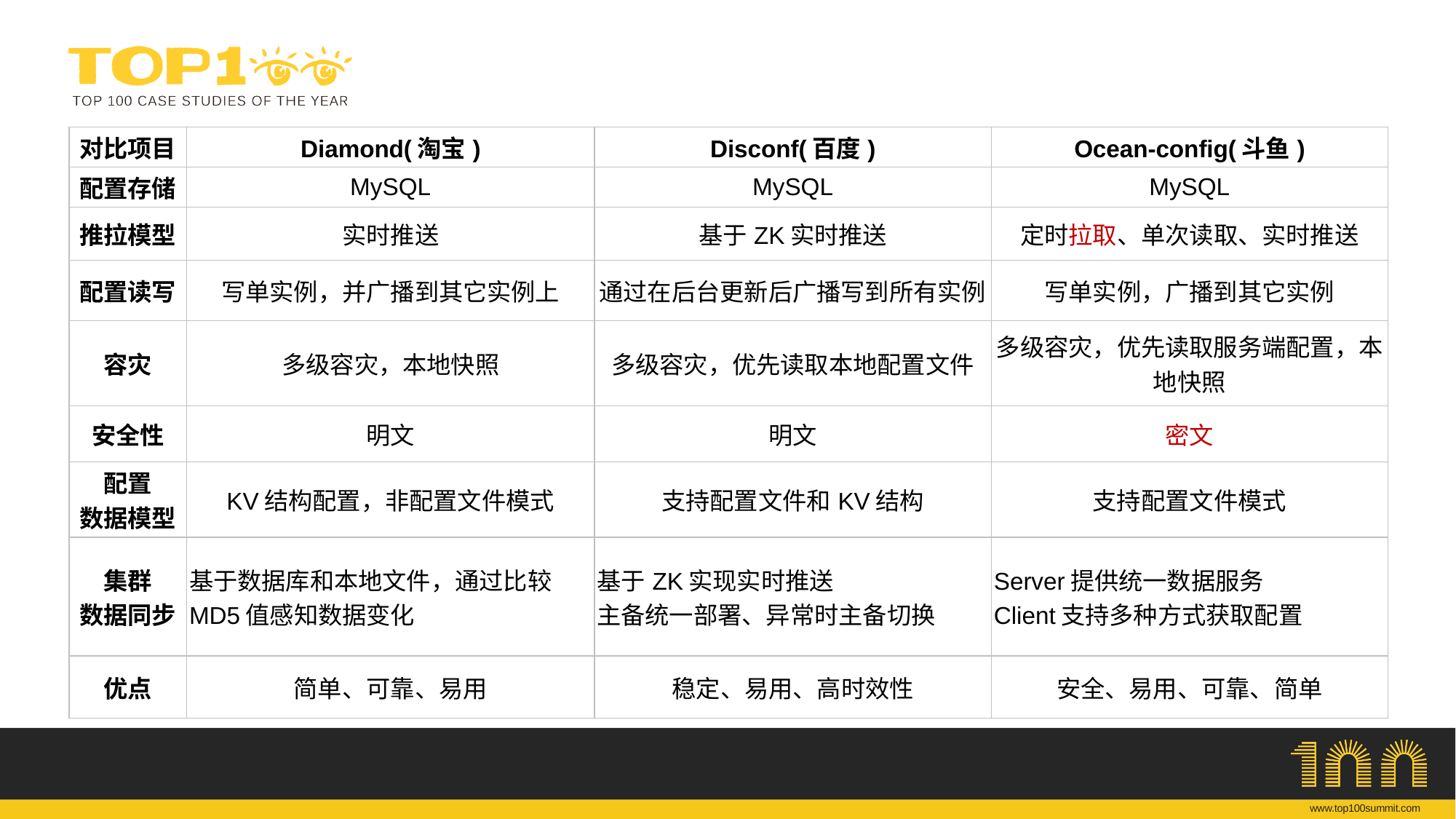

| 对比项目 | Diamond(淘宝) | Disconf(百度) | Ocean-config(斗鱼) |
| --- | --- | --- | --- |
| 配置存储 | MySQL | MySQL | MySQL |
| 推拉模型 | 实时推送 | 基于ZK实时推送 | 定时拉取、单次读取、实时推送 |
| 配置读写 | 写单实例，并广播到其它实例上 | 通过在后台更新后广播写到所有实例 | 写单实例，广播到其它实例 |
| 容灾 | 多级容灾，本地快照 | 多级容灾，优先读取本地配置文件 | 多级容灾，优先读取服务端配置，本地快照 |
| 安全性 | 明文 | 明文 | 密文 |
| 配置 数据模型 | KV结构配置，非配置文件模式 | 支持配置文件和KV结构 | 支持配置文件模式 |
| 集群 数据同步 | 基于数据库和本地文件，通过比较MD5值感知数据变化 | 基于ZK实现实时推送 主备统一部署、异常时主备切换 | Server提供统一数据服务 Client支持多种方式获取配置 |
| 优点 | 简单、可靠、易用 | 稳定、易用、高时效性 | 安全、易用、可靠、简单 |